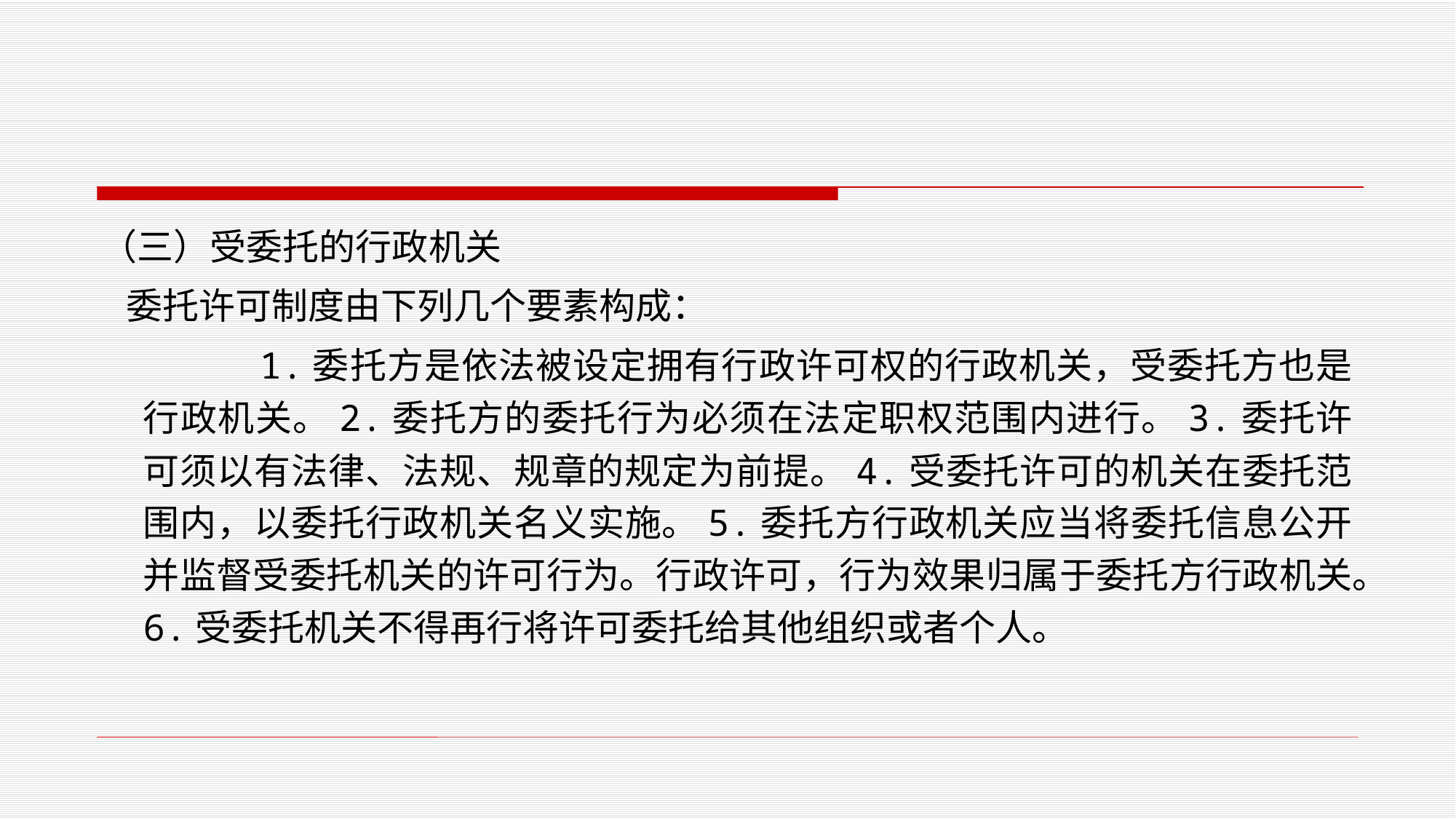

#
（三）受委托的行政机关
  委托许可制度由下列几个要素构成：
       1.委托方是依法被设定拥有行政许可权的行政机关，受委托方也是行政机关。2.委托方的委托行为必须在法定职权范围内进行。3.委托许可须以有法律、法规、规章的规定为前提。4.受委托许可的机关在委托范围内，以委托行政机关名义实施。5.委托方行政机关应当将委托信息公开并监督受委托机关的许可行为。行政许可，行为效果归属于委托方行政机关。6.受委托机关不得再行将许可委托给其他组织或者个人。